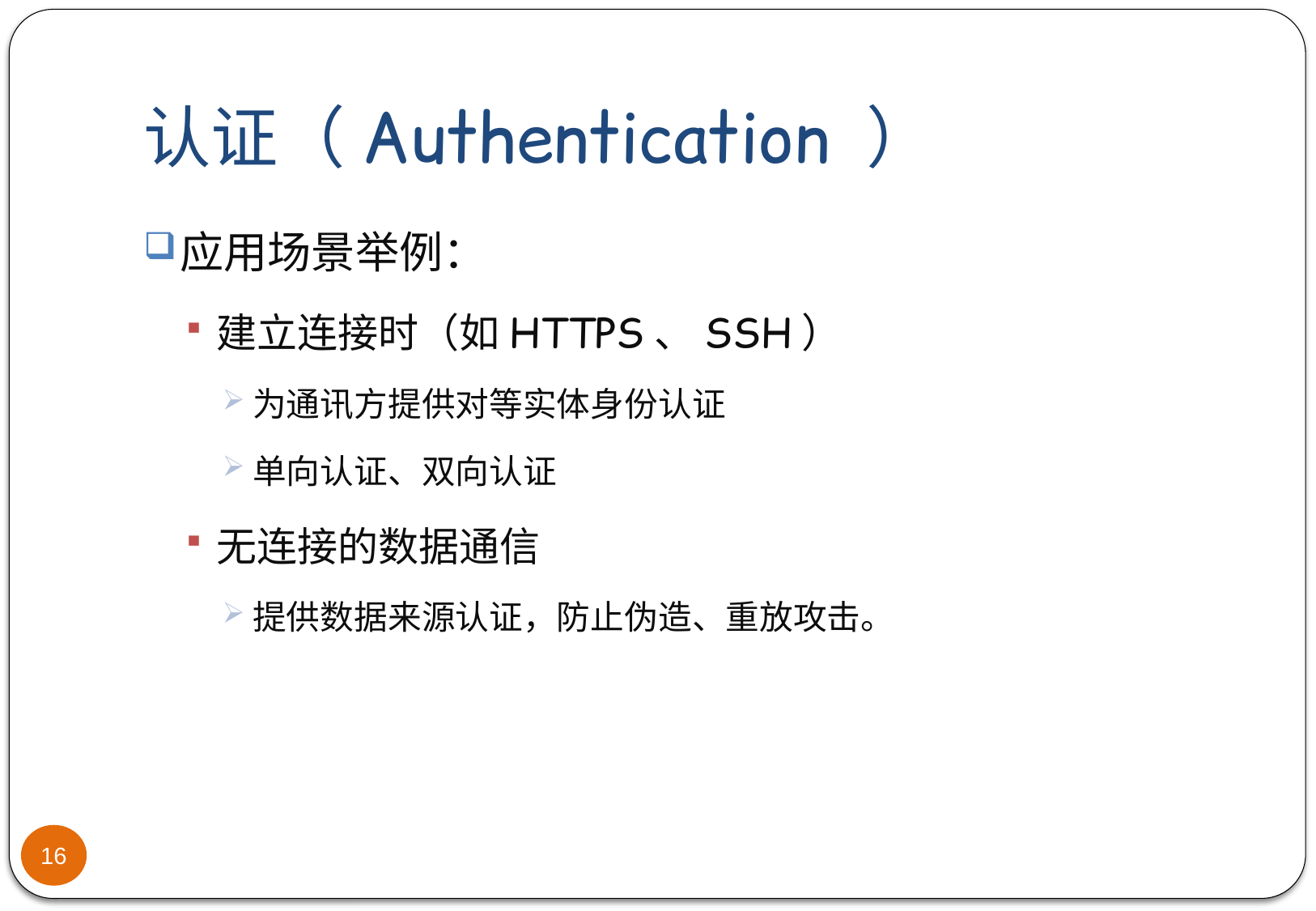

# 认证（Authentication ）
应用场景举例：
建立连接时（如HTTPS、SSH）
为通讯方提供对等实体身份认证
单向认证、双向认证
无连接的数据通信
提供数据来源认证，防止伪造、重放攻击。
16